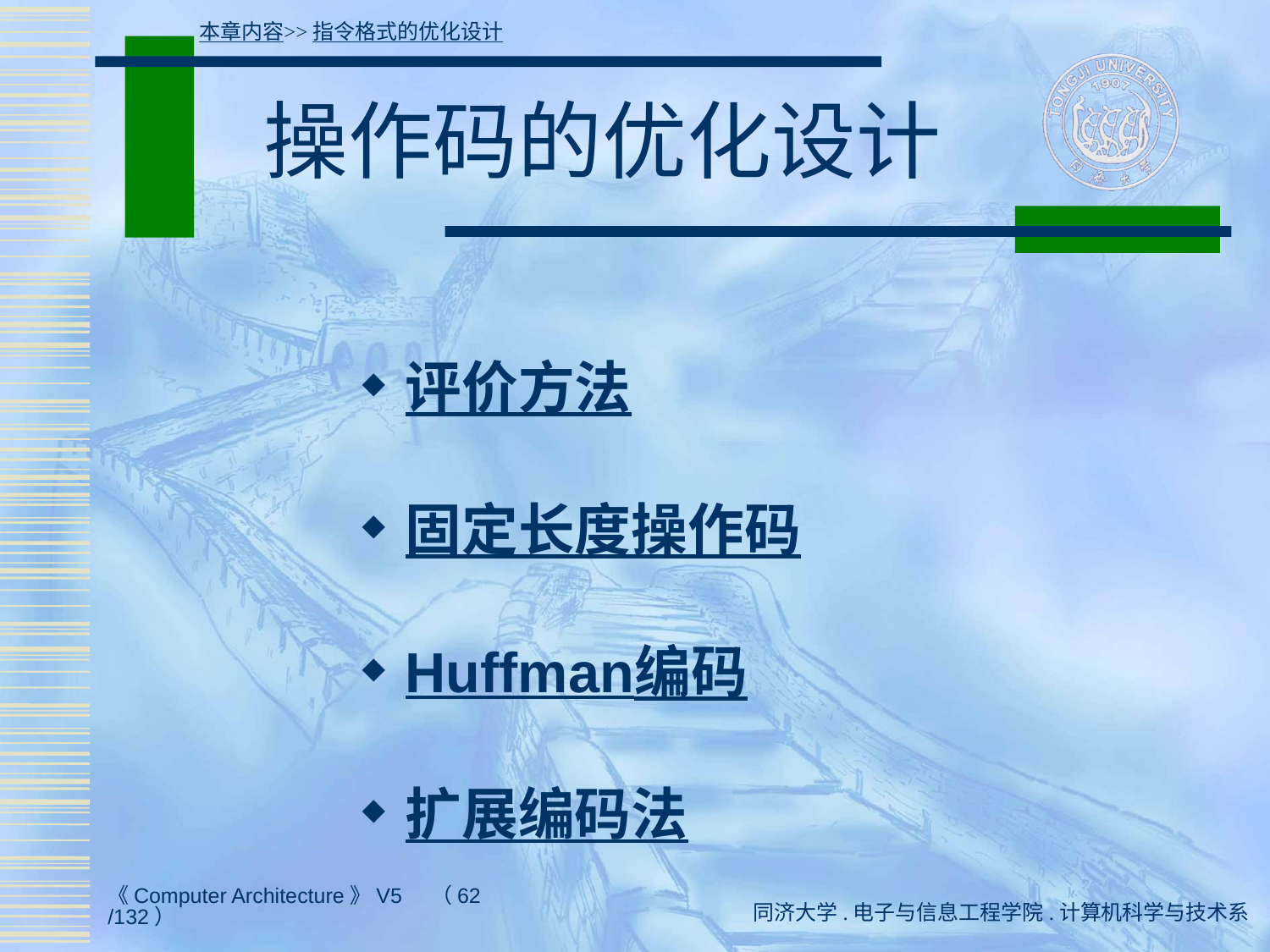

本章内容>>指令格式的优化设计
# 操作码的优化设计
评价方法
固定长度操作码
Huffman编码
扩展编码法